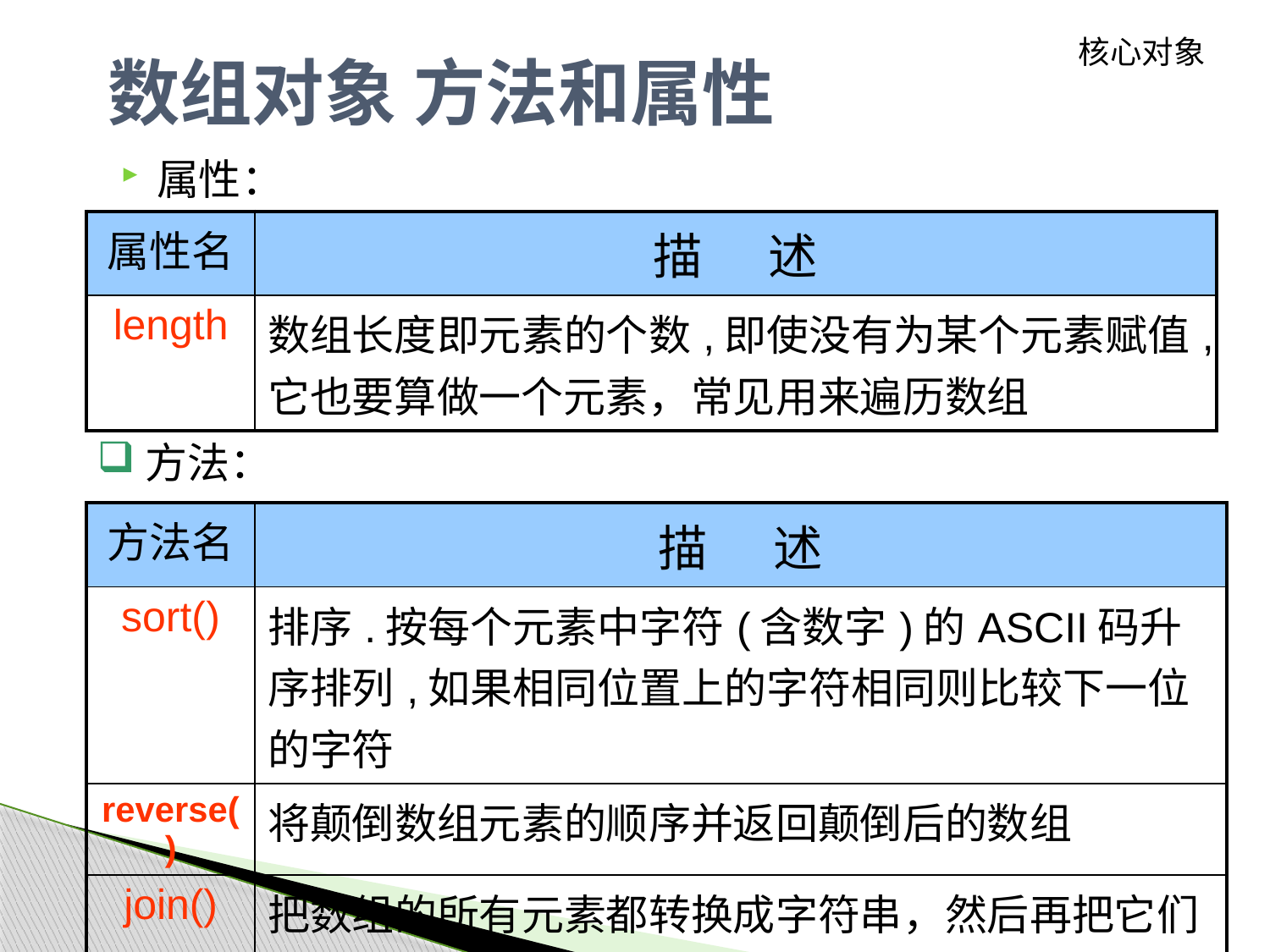

核心对象
# 数组对象 方法和属性
属性：

| 属性名 | 描 述 |
| --- | --- |
| length | 数组长度即元素的个数,即使没有为某个元素赋值,它也要算做一个元素，常见用来遍历数组 |
方法：
| 方法名 | 描 述 |
| --- | --- |
| sort() | 排序.按每个元素中字符(含数字)的ASCII码升序排列,如果相同位置上的字符相同则比较下一位的字符 |
| reverse() | 将颠倒数组元素的顺序并返回颠倒后的数组 |
| join() | 把数组的所有元素都转换成字符串，然后再把它们连接起来 |